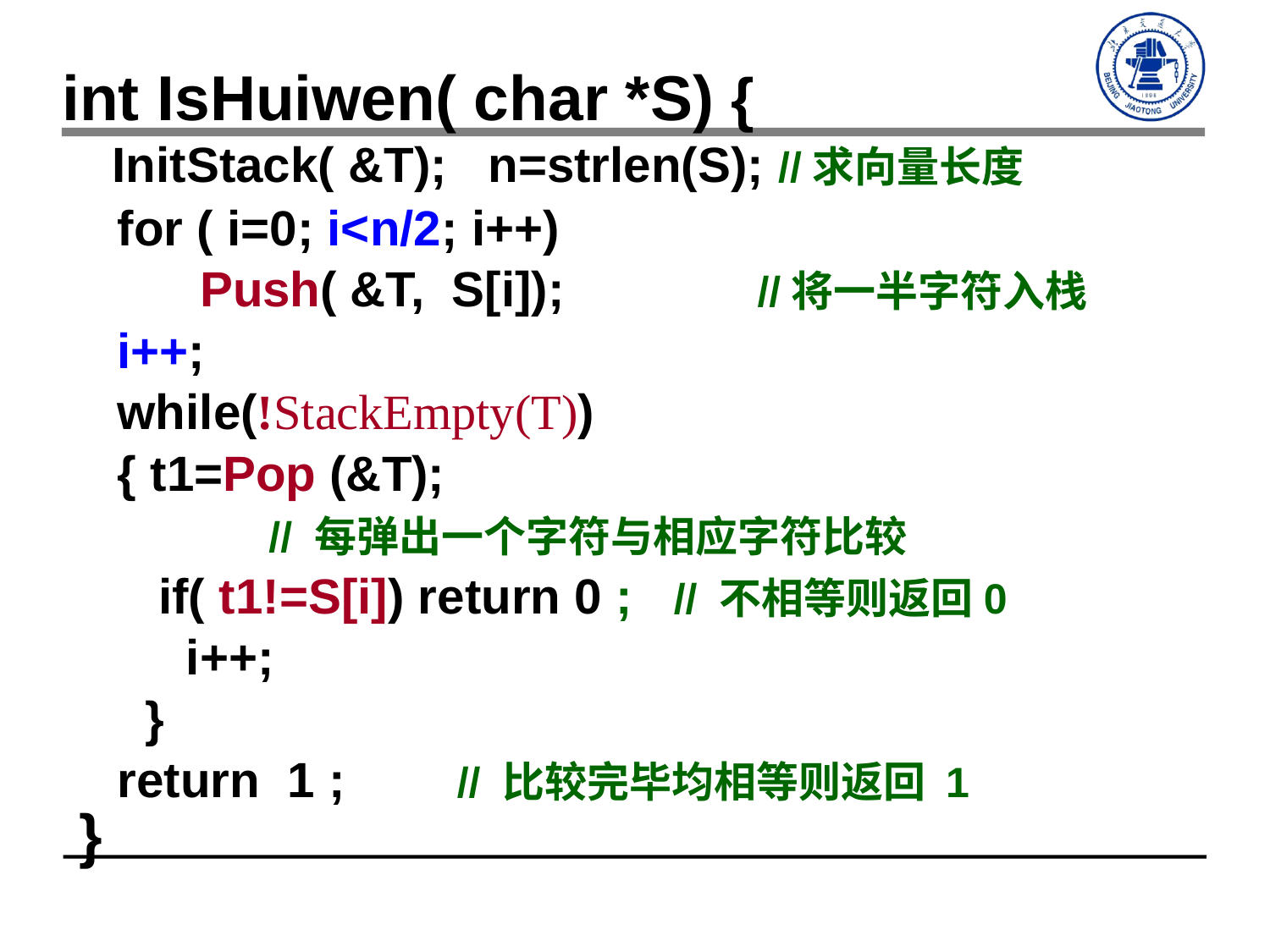

int IsHuiwen( char *S) {
   InitStack( &T);   n=strlen(S); //求向量长度
    for ( i=0; i<n/2; i++)
          Push( &T,  S[i]);              //将一半字符入栈
    i++;
    while(!StackEmpty(T))
    { t1=Pop (&T);
               // 每弹出一个字符与相应字符比较
       if( t1!=S[i]) return 0 ;   // 不相等则返回0
         i++;
      }
    return  1 ;	 // 比较完毕均相等则返回 1
 }